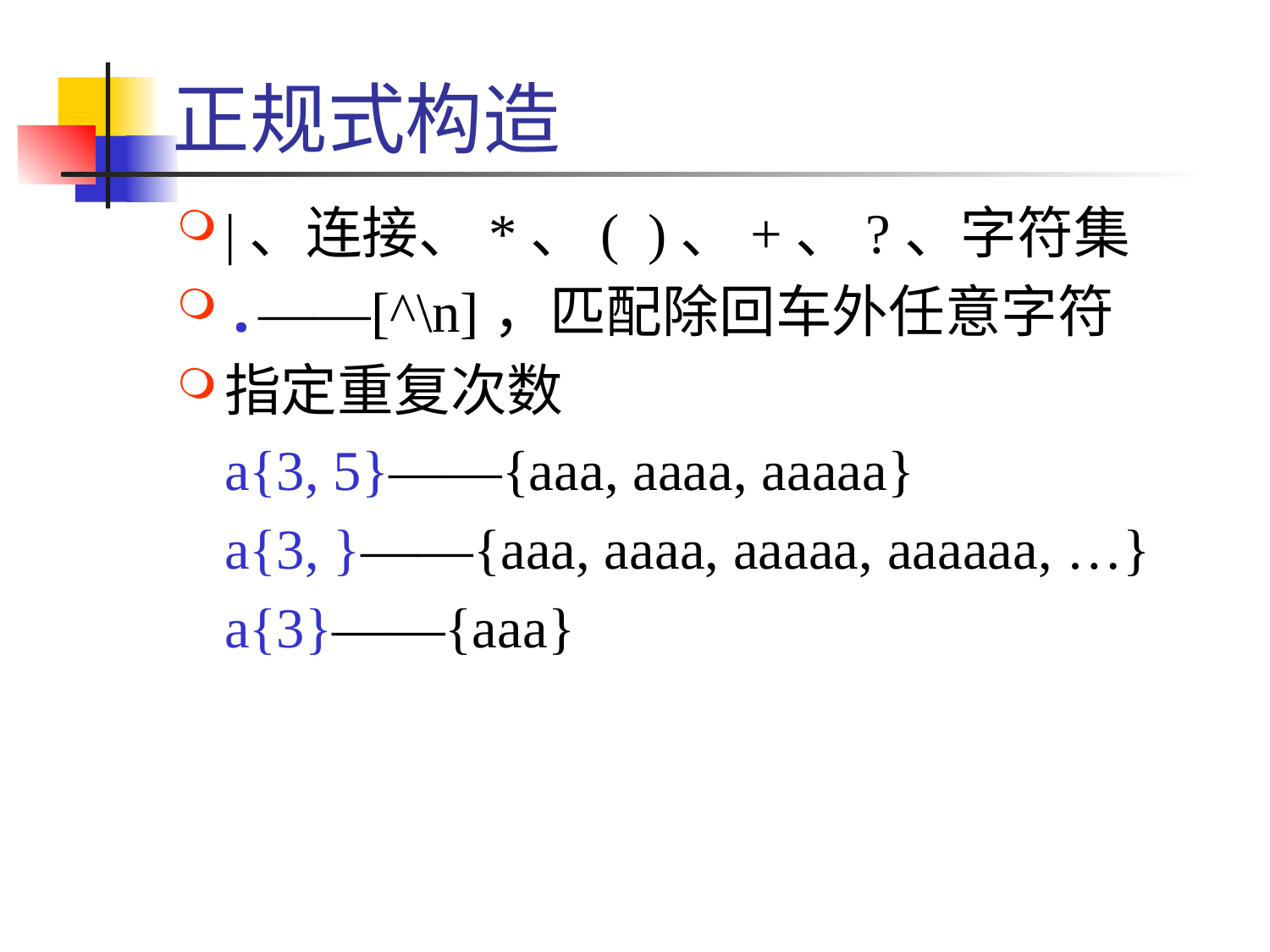

# 正规式构造
|、连接、*、(  )、+、?、字符集
.——[^\n]，匹配除回车外任意字符
指定重复次数
	a{3, 5}——{aaa, aaaa, aaaaa}
	a{3, }——{aaa, aaaa, aaaaa, aaaaaa, …}
	a{3}——{aaa}